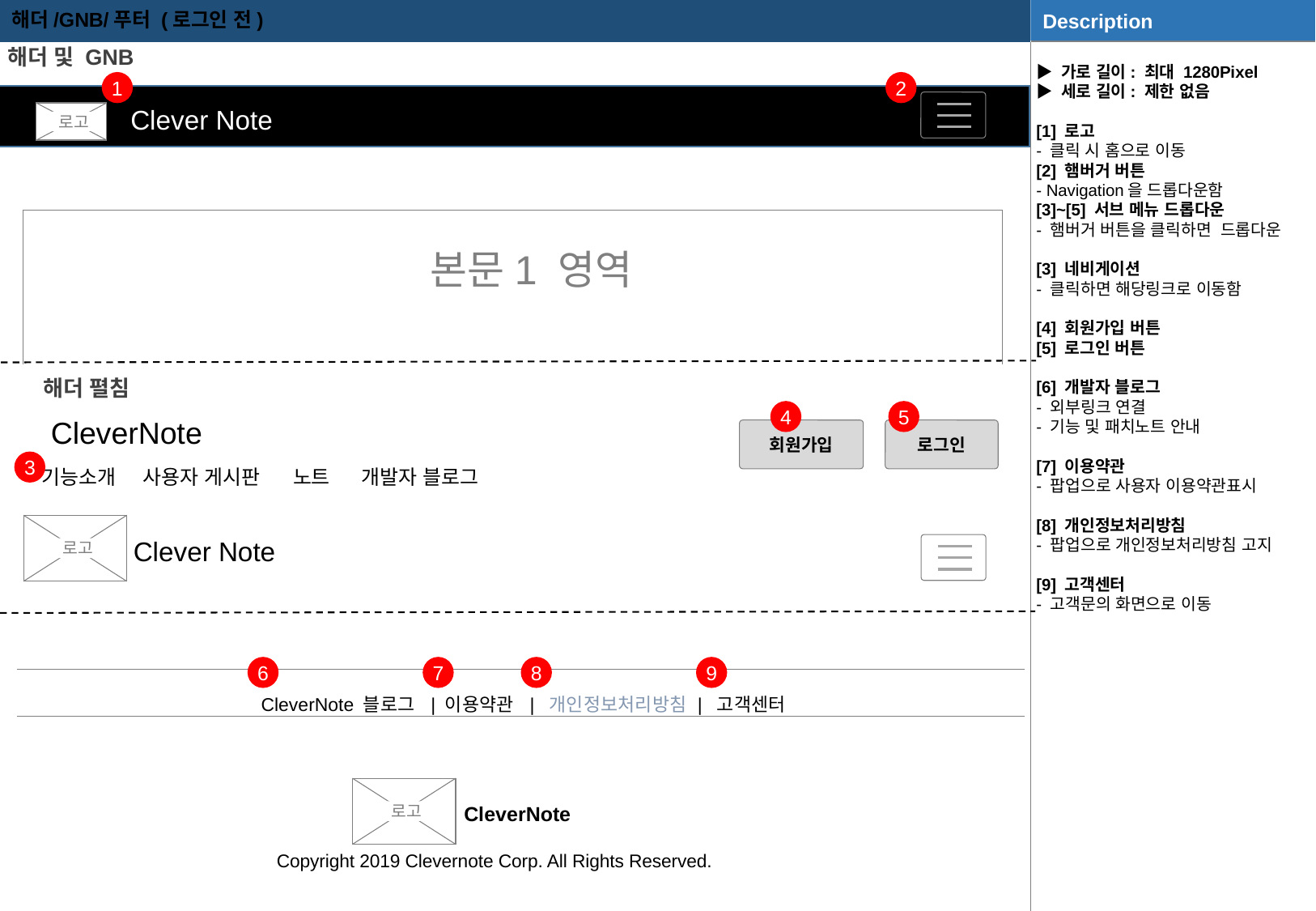

해더/GNB/푸터 (로그인 전)
해더 및 GNB

▶ 가로 길이: 최대 1280Pixel
▶ 세로 길이: 제한 없음

[1] 로고
- 클릭 시 홈으로 이동
[2] 햄버거 버튼
- Navigation을 드롭다운함
[3]~[5] 서브 메뉴 드롭다운
- 햄버거 버튼을 클릭하면  드롭다운
[3] 네비게이션
- 클릭하면 해당링크로 이동함

[4] 회원가입 버튼
[5] 로그인 버튼

[6] 개발자 블로그
- 외부링크 연결
- 기능 및 패치노트 안내

[7] 이용약관
- 팝업으로 사용자 이용약관표시

[8] 개인정보처리방침
- 팝업으로 개인정보처리방침 고지

[9] 고객센터
- 고객문의 화면으로 이동

1
2

Clever Note

로고
로고
|  |
| --- |
본문1 영역

해더 펼침
4
5
CleverNote
회원가입
로그인
3
기능소개
사용자 게시판
노트
개발자 블로그

로고
Clever Note

6
7
8
9
| CleverNote 블로그 | 이용약관 | 개인정보처리방침 | 고객센터 |
| --- |

로고
CleverNote
Copyright 2019 Clevernote Corp. All Rights Reserved.